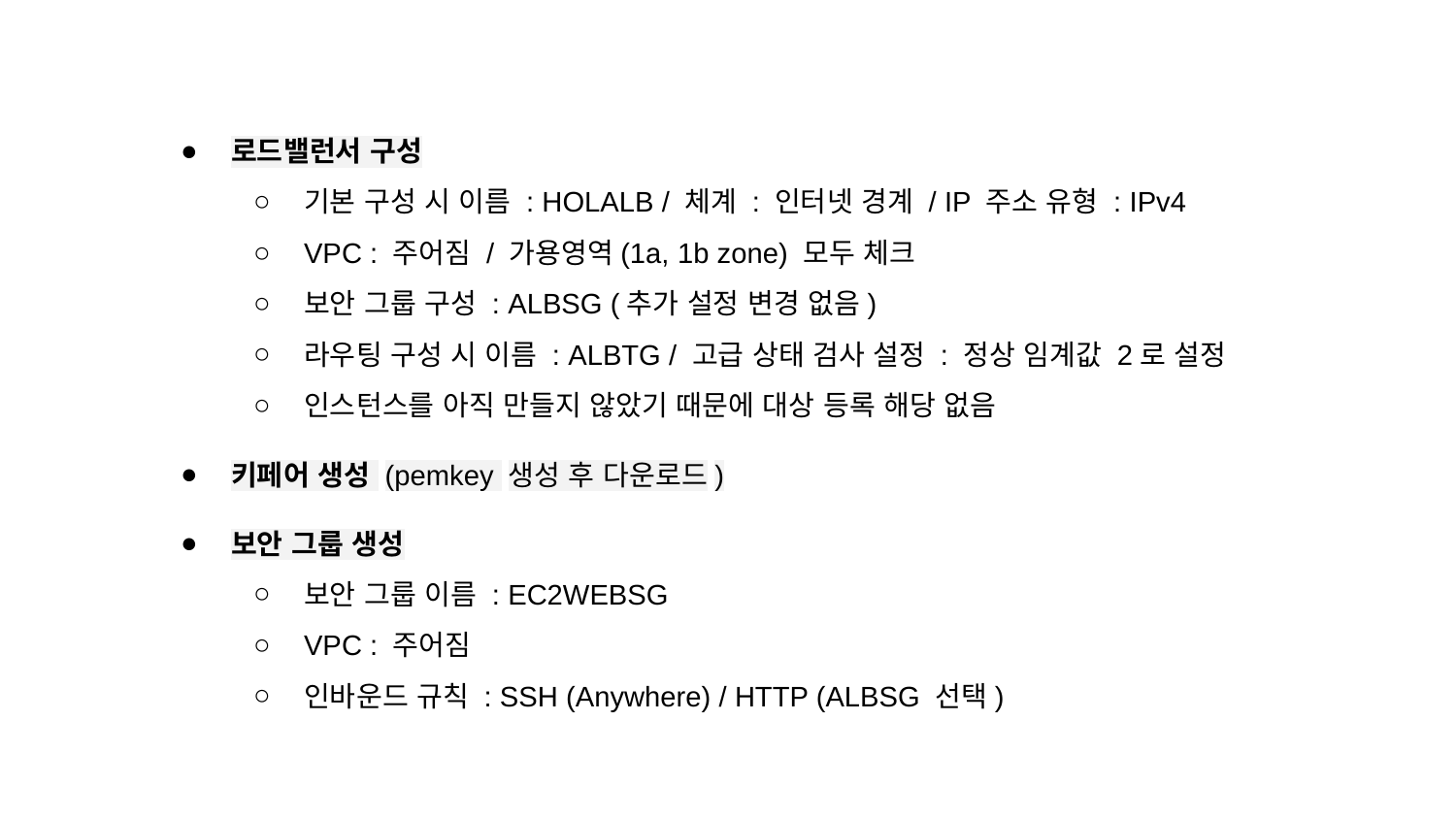

로드밸런서 구성
기본 구성 시 이름 : HOLALB / 체계 : 인터넷 경계 / IP 주소 유형 : IPv4
VPC : 주어짐 / 가용영역(1a, 1b zone) 모두 체크
보안 그룹 구성 : ALBSG (추가 설정 변경 없음)
라우팅 구성 시 이름 : ALBTG / 고급 상태 검사 설정 : 정상 임계값 2로 설정
인스턴스를 아직 만들지 않았기 때문에 대상 등록 해당 없음

키페어 생성 (pemkey 생성 후 다운로드)

보안 그룹 생성
보안 그룹 이름 : EC2WEBSG
VPC : 주어짐
인바운드 규칙 : SSH (Anywhere) / HTTP (ALBSG 선택)